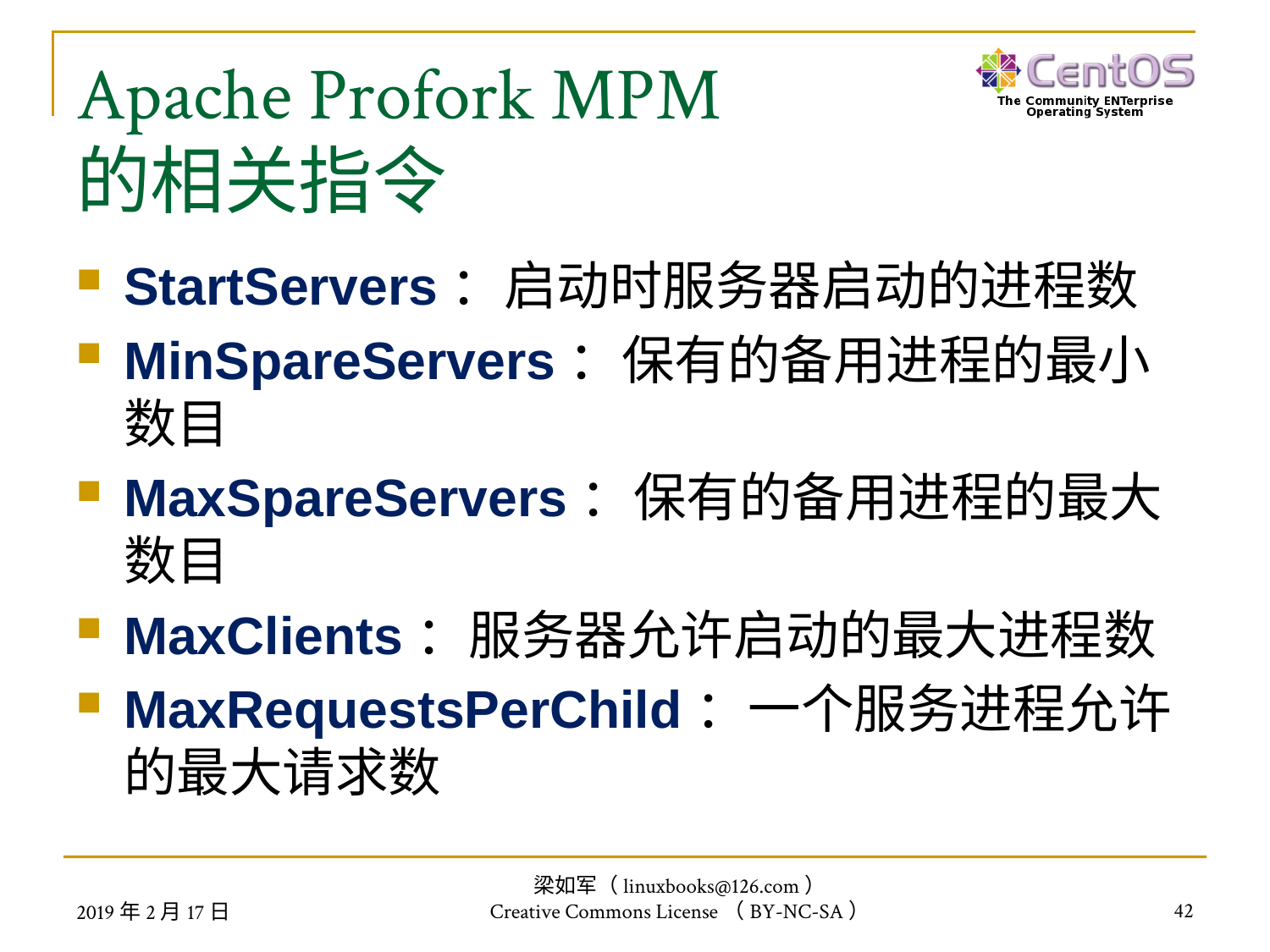

# Apache Profork MPM 的相关指令
StartServers：启动时服务器启动的进程数
MinSpareServers：保有的备用进程的最小数目
MaxSpareServers：保有的备用进程的最大数目
MaxClients：服务器允许启动的最大进程数
MaxRequestsPerChild：一个服务进程允许的最大请求数
梁如军（linuxbooks@126.com）
Creative Commons License（BY-NC-SA）
2019年2月17日
42